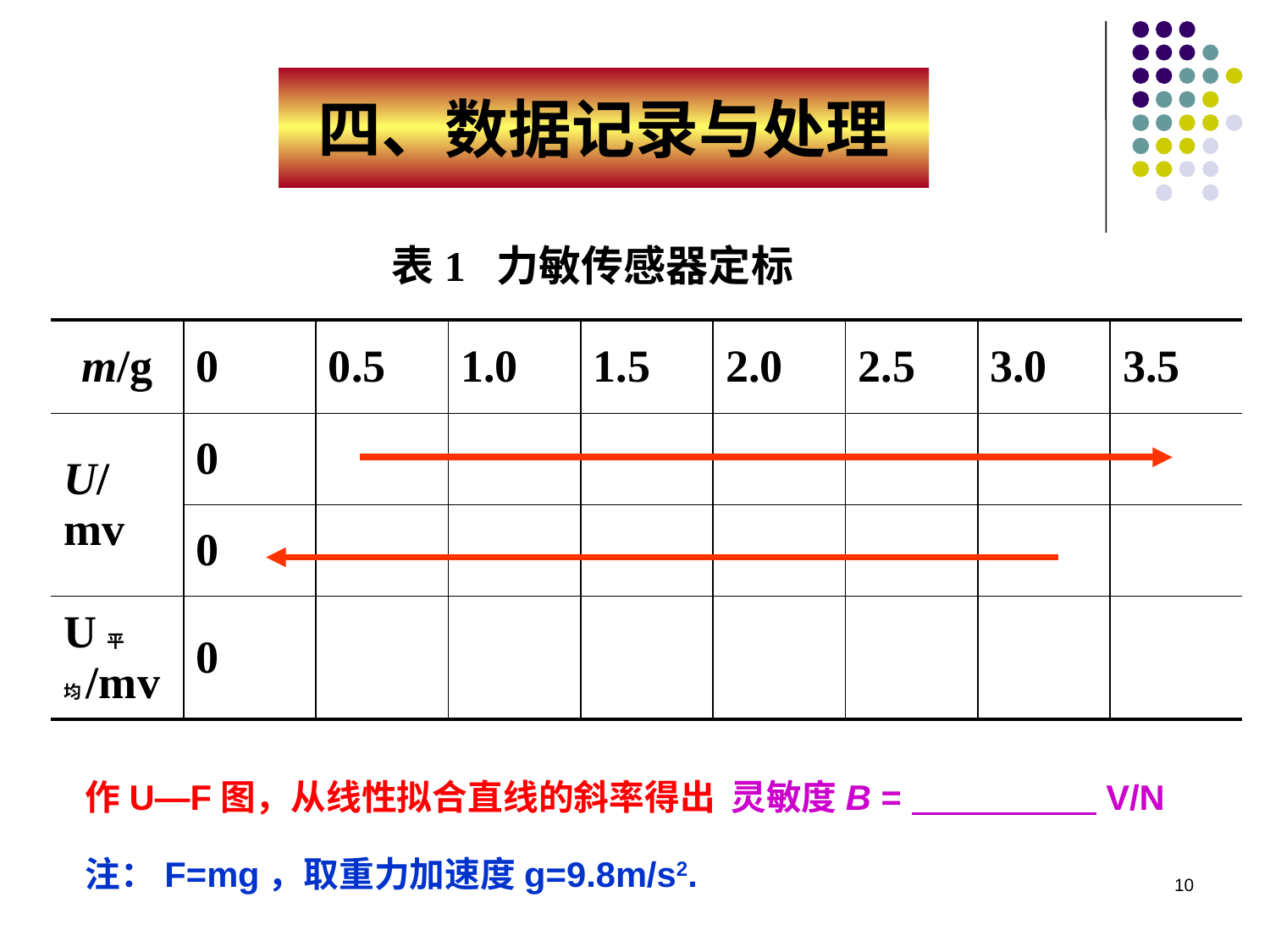

四、数据记录与处理
表1  力敏传感器定标
| m/g | 0 | 0.5 | 1.0 | 1.5 | 2.0 | 2.5 | 3.0 | 3.5 |
| --- | --- | --- | --- | --- | --- | --- | --- | --- |
| U/mv | 0 |  |  |  |  |  |  |  |
|  | 0 |  |  |  |  |  |  |  |
| U平均/mv | 0 |  |  |  |  |  |  |  |
作U—F图，从线性拟合直线的斜率得出  灵敏度B =                     V/N
注：F=mg，取重力加速度g=9.8m/s2.
10